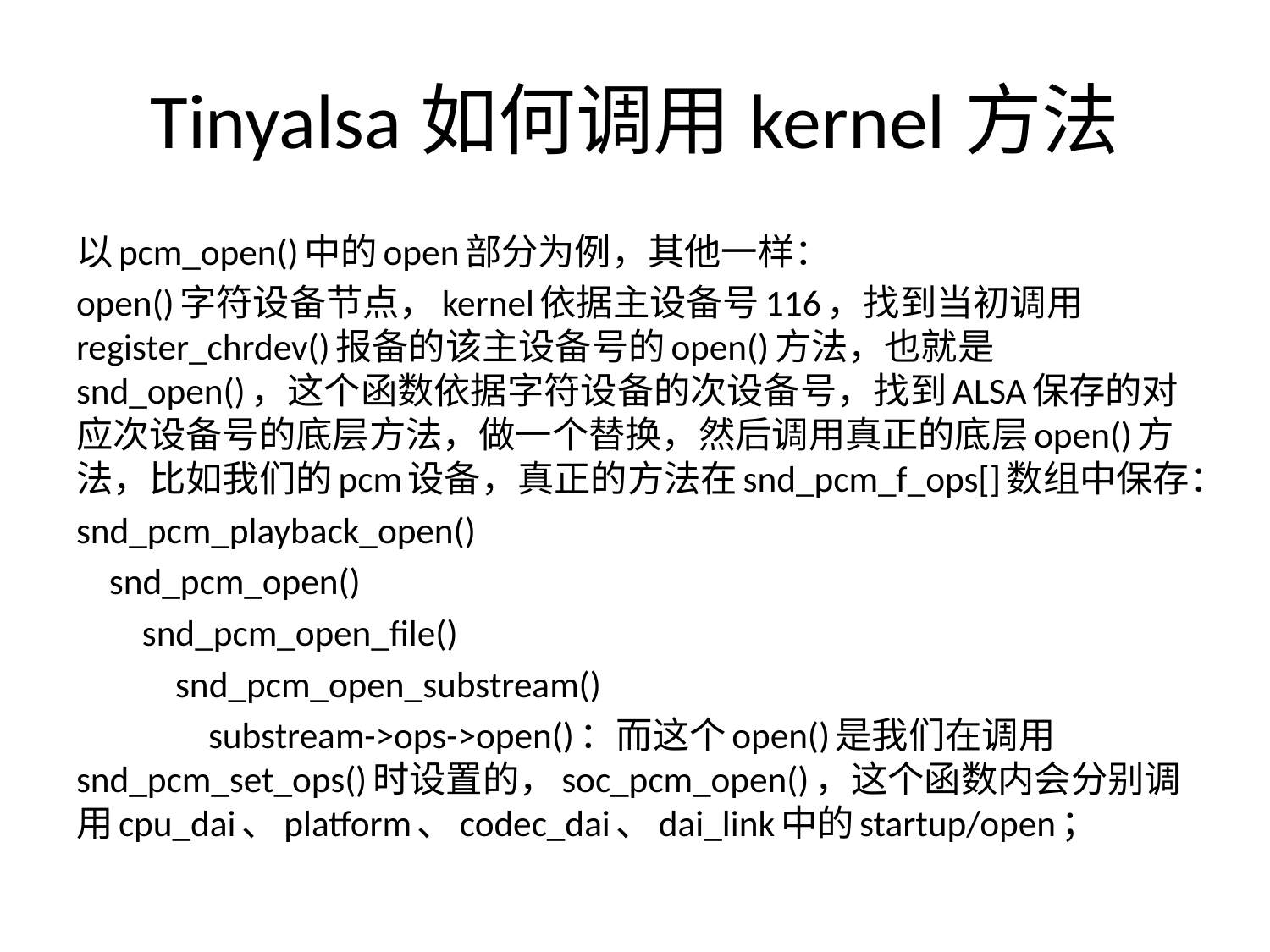

# Tinyalsa如何调用kernel方法
以pcm_open()中的open部分为例，其他一样：
open()字符设备节点，kernel依据主设备号116，找到当初调用register_chrdev()报备的该主设备号的open()方法，也就是snd_open()，这个函数依据字符设备的次设备号，找到ALSA保存的对应次设备号的底层方法，做一个替换，然后调用真正的底层open()方法，比如我们的pcm设备，真正的方法在snd_pcm_f_ops[]数组中保存：
snd_pcm_playback_open()
    snd_pcm_open()
        snd_pcm_open_file()
            snd_pcm_open_substream()
                substream->ops->open()：而这个open()是我们在调用snd_pcm_set_ops()时设置的，soc_pcm_open()，这个函数内会分别调用cpu_dai、platform、codec_dai、dai_link中的startup/open；